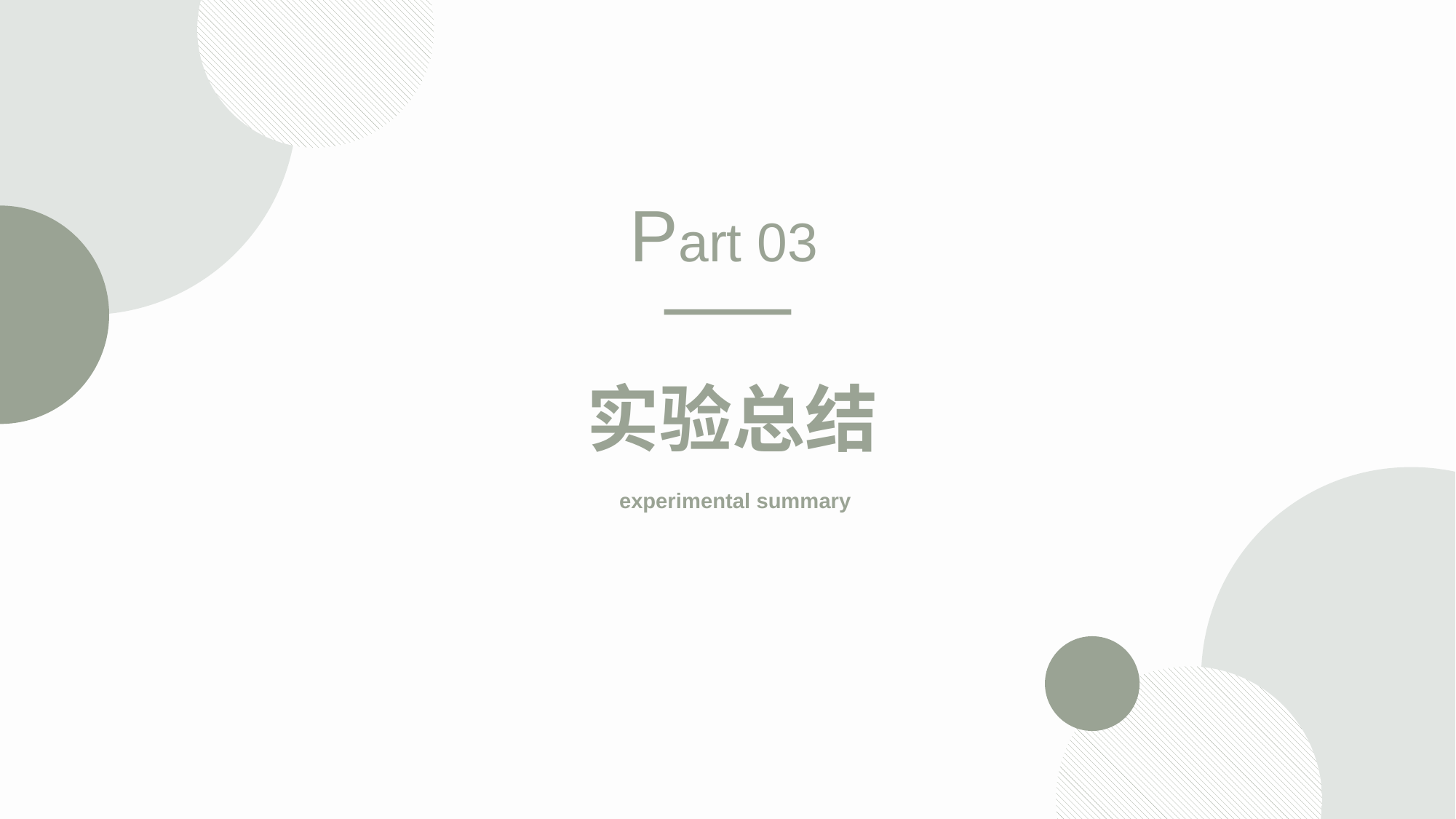

Part 03

实验总结

 experimental summary

PPT模板 http://www.1ppt.com/moban/